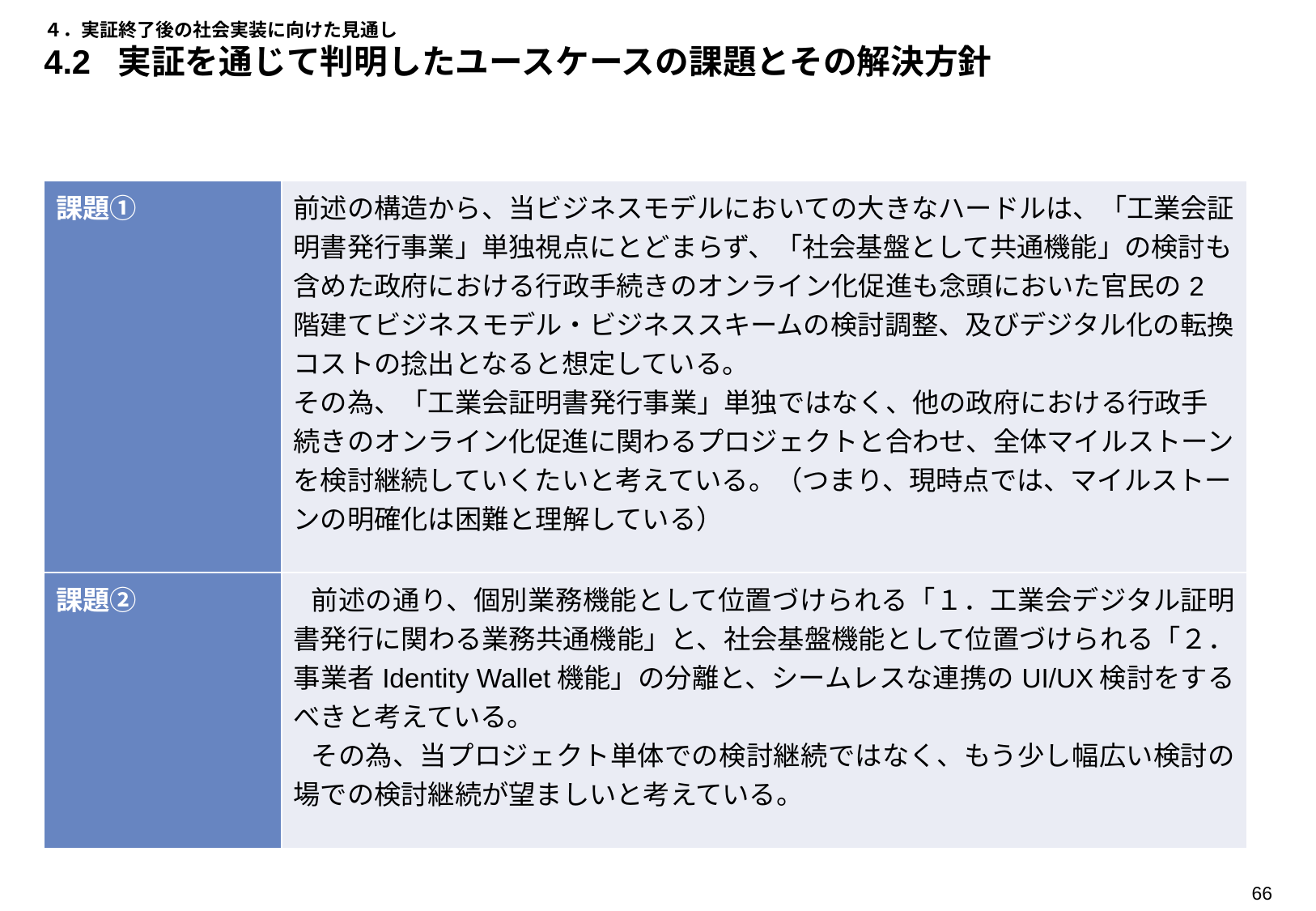

# ４．実証終了後の社会実装に向けた見通し 4.2  実証を通じて判明したユースケースの課題とその解決方針
| 課題① | 前述の構造から、当ビジネスモデルにおいての大きなハードルは、「工業会証明書発行事業」単独視点にとどまらず、「社会基盤として共通機能」の検討も含めた政府における行政手続きのオンライン化促進も念頭においた官民の2階建てビジネスモデル・ビジネススキームの検討調整、及びデジタル化の転換コストの捻出となると想定している。 その為、「工業会証明書発行事業」単独ではなく、他の政府における行政手続きのオンライン化促進に関わるプロジェクトと合わせ、全体マイルストーンを検討継続していくたいと考えている。（つまり、現時点では、マイルストーンの明確化は困難と理解している） |
| --- | --- |
| 課題② | 前述の通り、個別業務機能として位置づけられる「１．工業会デジタル証明書発行に関わる業務共通機能」と、社会基盤機能として位置づけられる「２．事業者Identity Wallet機能」の分離と、シームレスな連携のUI/UX検討をするべきと考えている。 その為、当プロジェクト単体での検討継続ではなく、もう少し幅広い検討の場での検討継続が望ましいと考えている。 |